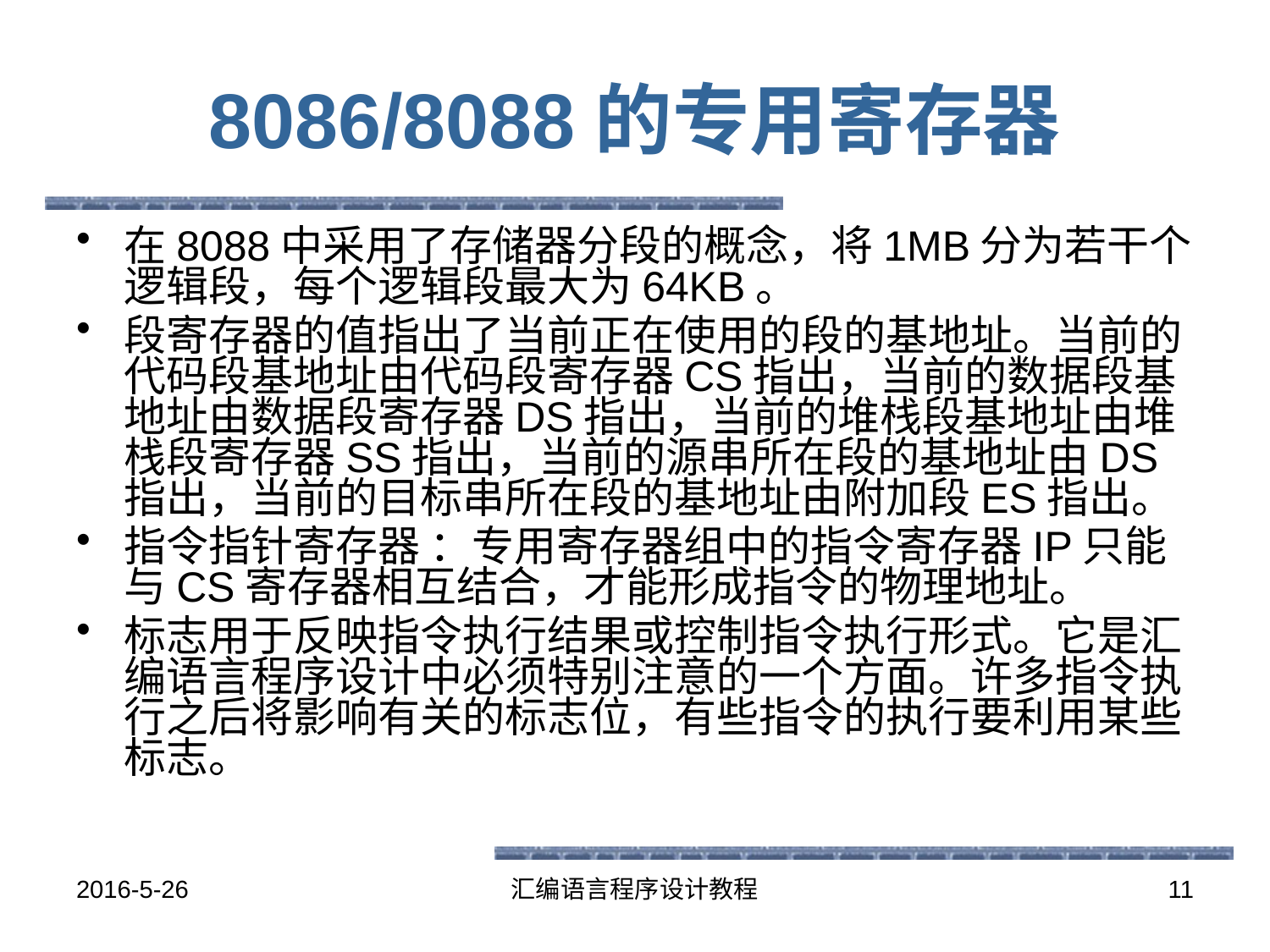

# 8086/8088的专用寄存器
在8088中采用了存储器分段的概念，将1MB分为若干个逻辑段，每个逻辑段最大为64KB。
段寄存器的值指出了当前正在使用的段的基地址。当前的代码段基地址由代码段寄存器CS指出，当前的数据段基地址由数据段寄存器DS指出，当前的堆栈段基地址由堆栈段寄存器SS指出，当前的源串所在段的基地址由DS指出，当前的目标串所在段的基地址由附加段ES指出。
指令指针寄存器 ：专用寄存器组中的指令寄存器IP只能与CS寄存器相互结合，才能形成指令的物理地址。
标志用于反映指令执行结果或控制指令执行形式。它是汇编语言程序设计中必须特别注意的一个方面。许多指令执行之后将影响有关的标志位，有些指令的执行要利用某些标志。
2016-5-26
汇编语言程序设计教程
11